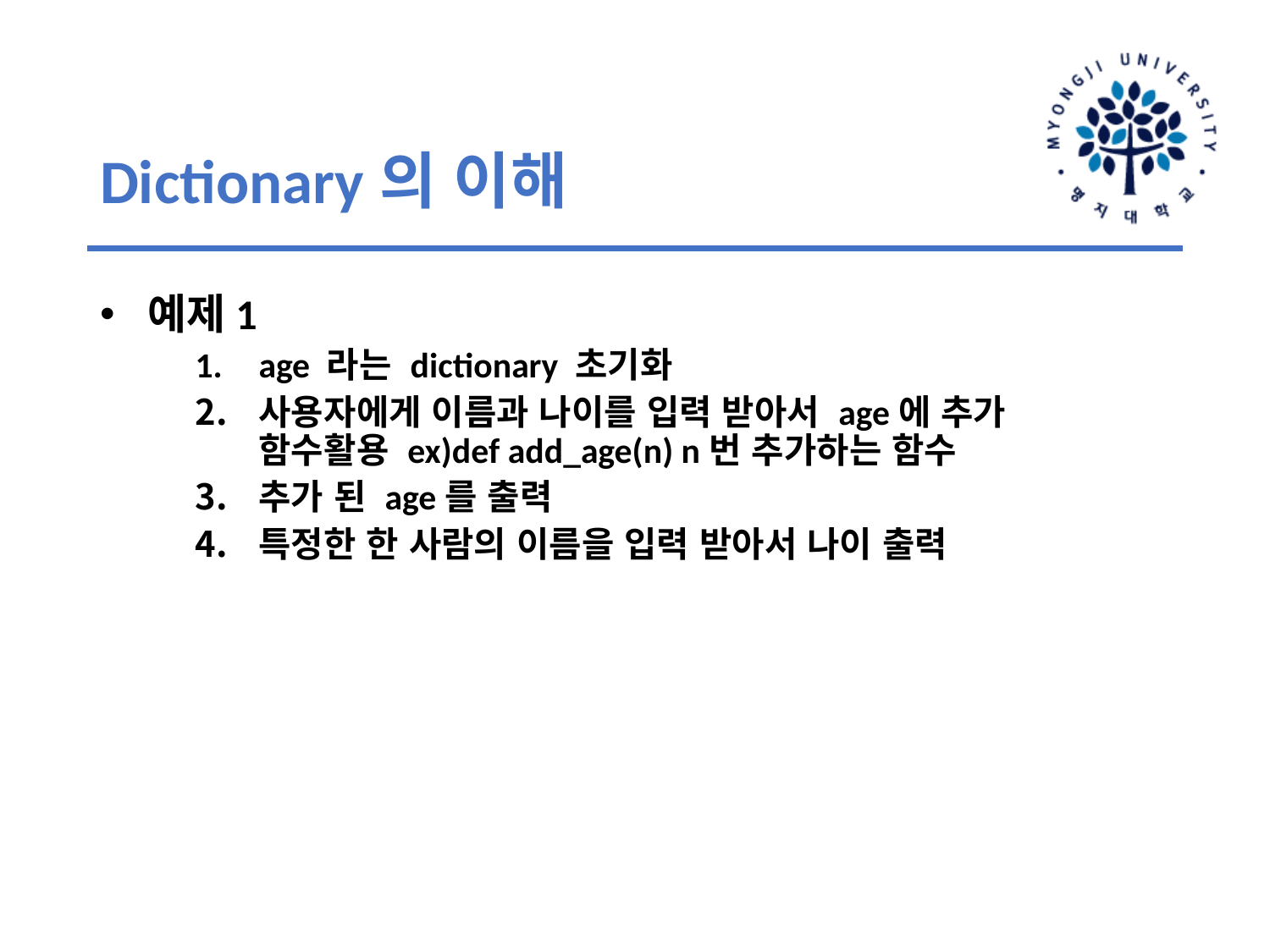

# Dictionary의 이해
예제1
age 라는 dictionary 초기화
사용자에게 이름과 나이를 입력 받아서 age에 추가
함수활용 ex)def add_age(n) n번 추가하는 함수
추가 된 age를 출력
특정한 한 사람의 이름을 입력 받아서 나이 출력